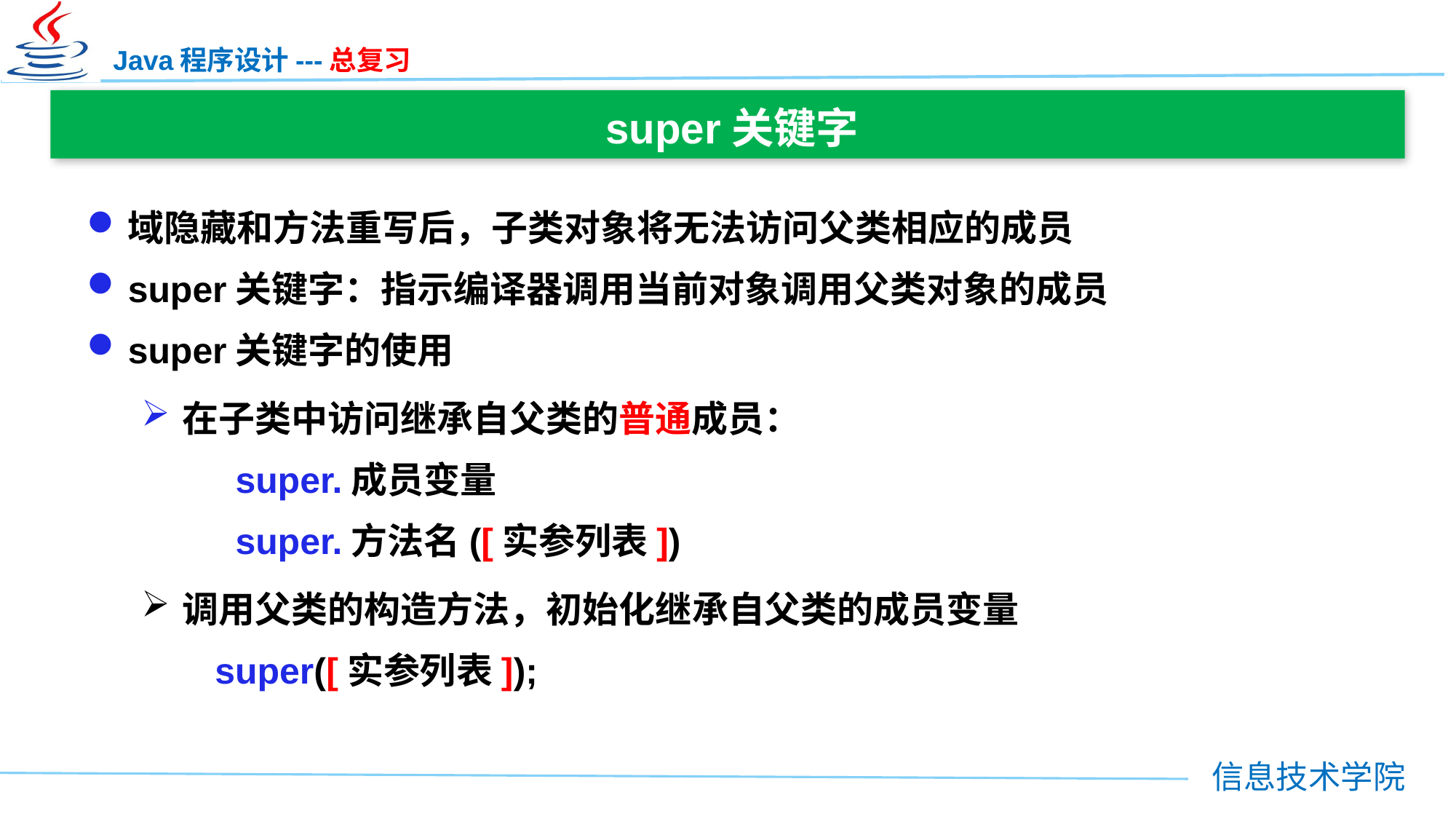

super关键字
域隐藏和方法重写后，子类对象将无法访问父类相应的成员
super关键字：指示编译器调用当前对象调用父类对象的成员
super关键字的使用
在子类中访问继承自父类的普通成员：
  super.成员变量
  super.方法名([实参列表])
调用父类的构造方法，初始化继承自父类的成员变量
super([实参列表]);